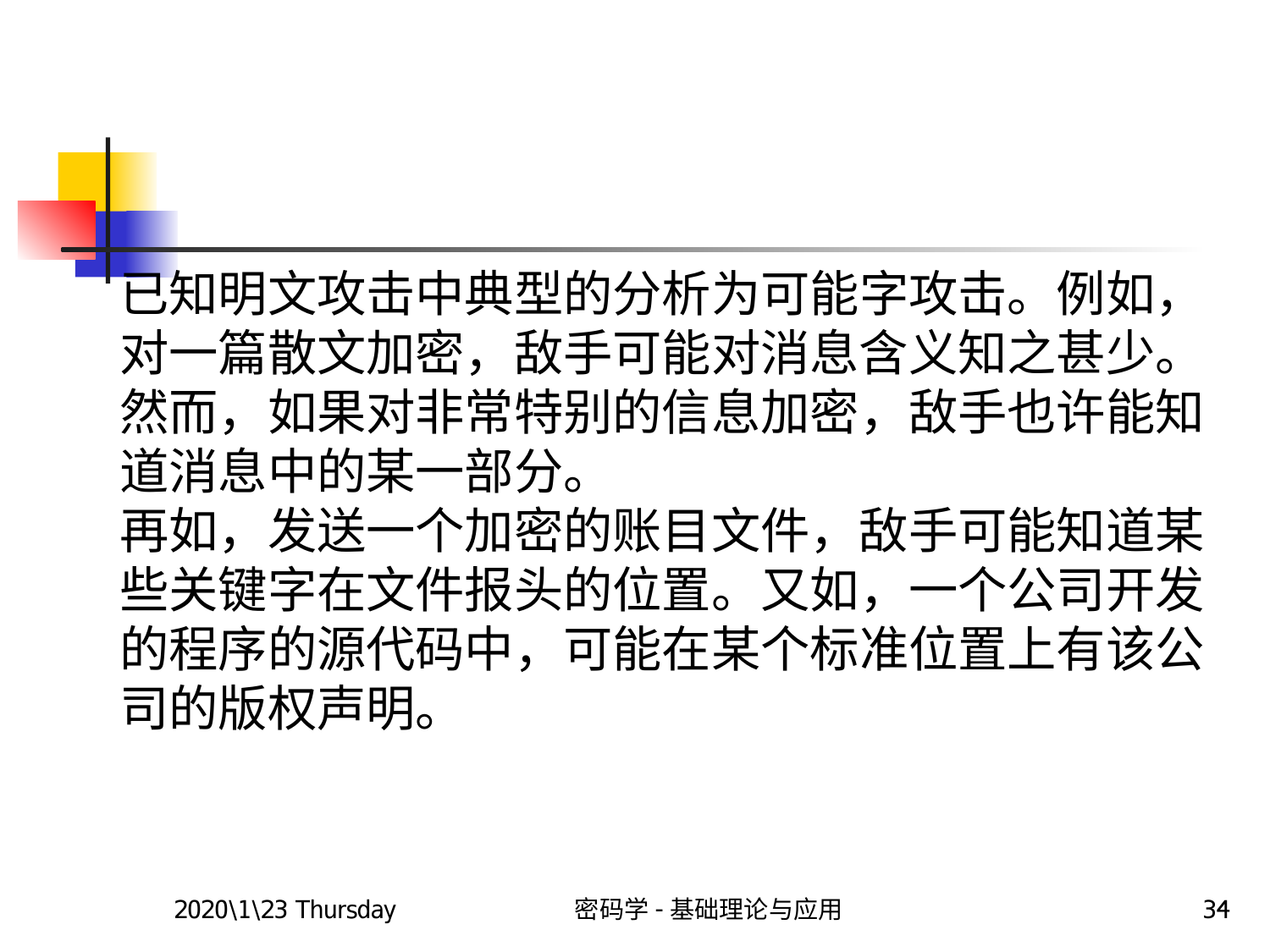

已知明文攻击中典型的分析为可能字攻击。例如，对一篇散文加密，敌手可能对消息含义知之甚少。然而，如果对非常特别的信息加密，敌手也许能知
道消息中的某一部分。
再如，发送一个加密的账目文件，敌手可能知道某些关键字在文件报头的位置。又如，一个公司开发的程序的源代码中，可能在某个标准位置上有该公司的版权声明。
2020\1\23 Thursday
密码学-基础理论与应用
34